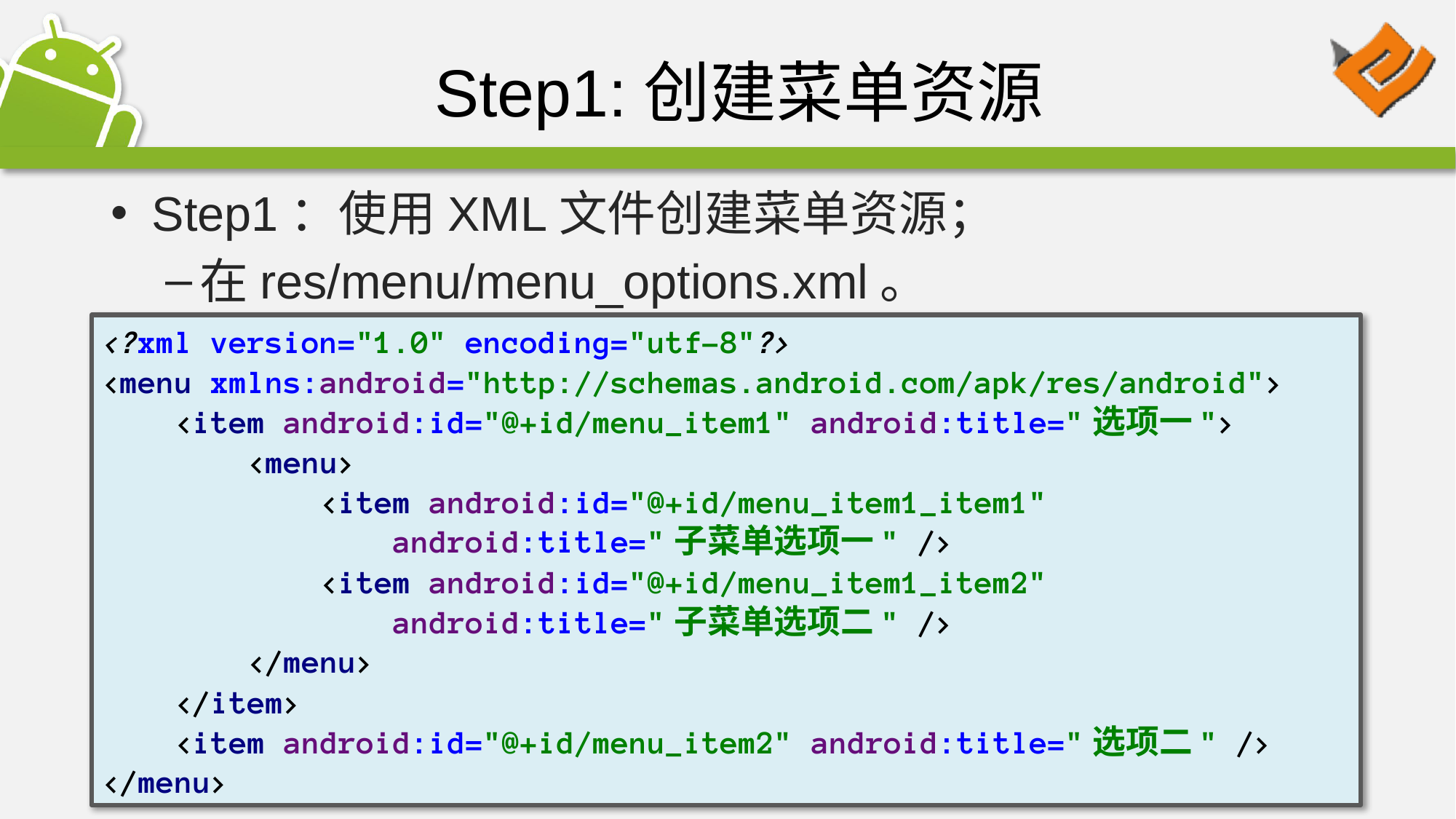

# Step1:创建菜单资源
Step1：使用XML文件创建菜单资源；
在res/menu/menu_options.xml。
<?xml version="1.0" encoding="utf-8"?>
<menu xmlns:android="http://schemas.android.com/apk/res/android">
    <item android:id="@+id/menu_item1" android:title="选项一">
        <menu>
            <item android:id="@+id/menu_item1_item1"
                android:title="子菜单选项一" />
            <item android:id="@+id/menu_item1_item2"
                android:title="子菜单选项二" />
        </menu>
    </item>
    <item android:id="@+id/menu_item2" android:title="选项二" />
</menu>